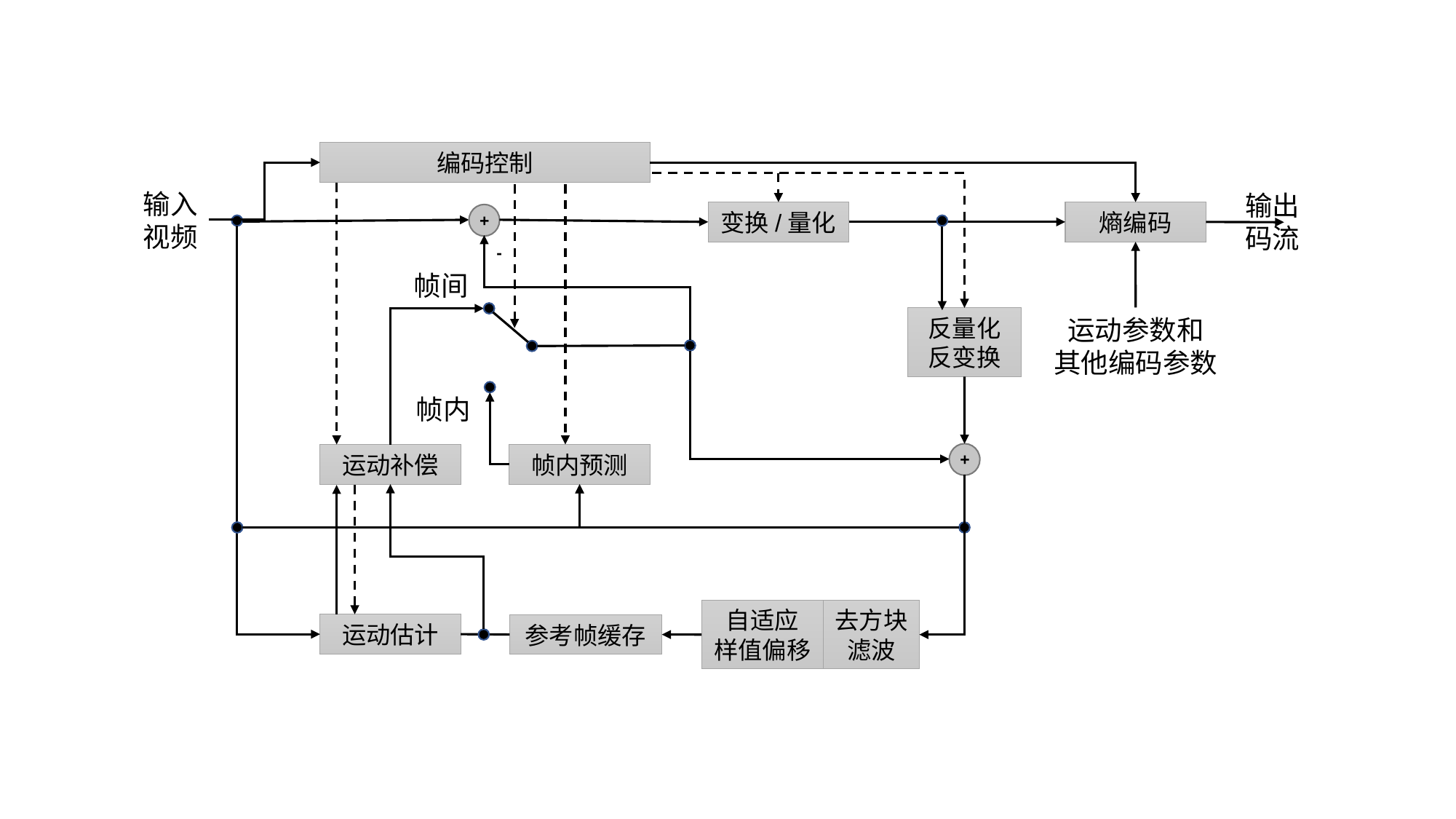

编码控制
输入
视频
输出
码流
变换/量化
熵编码
+

-
帧间

运动参数和
其他编码参数
反量化
反变换

帧内
+

运动补偿
帧内预测

去方块
滤波
自适应
样值偏移
运动估计
参考帧缓存